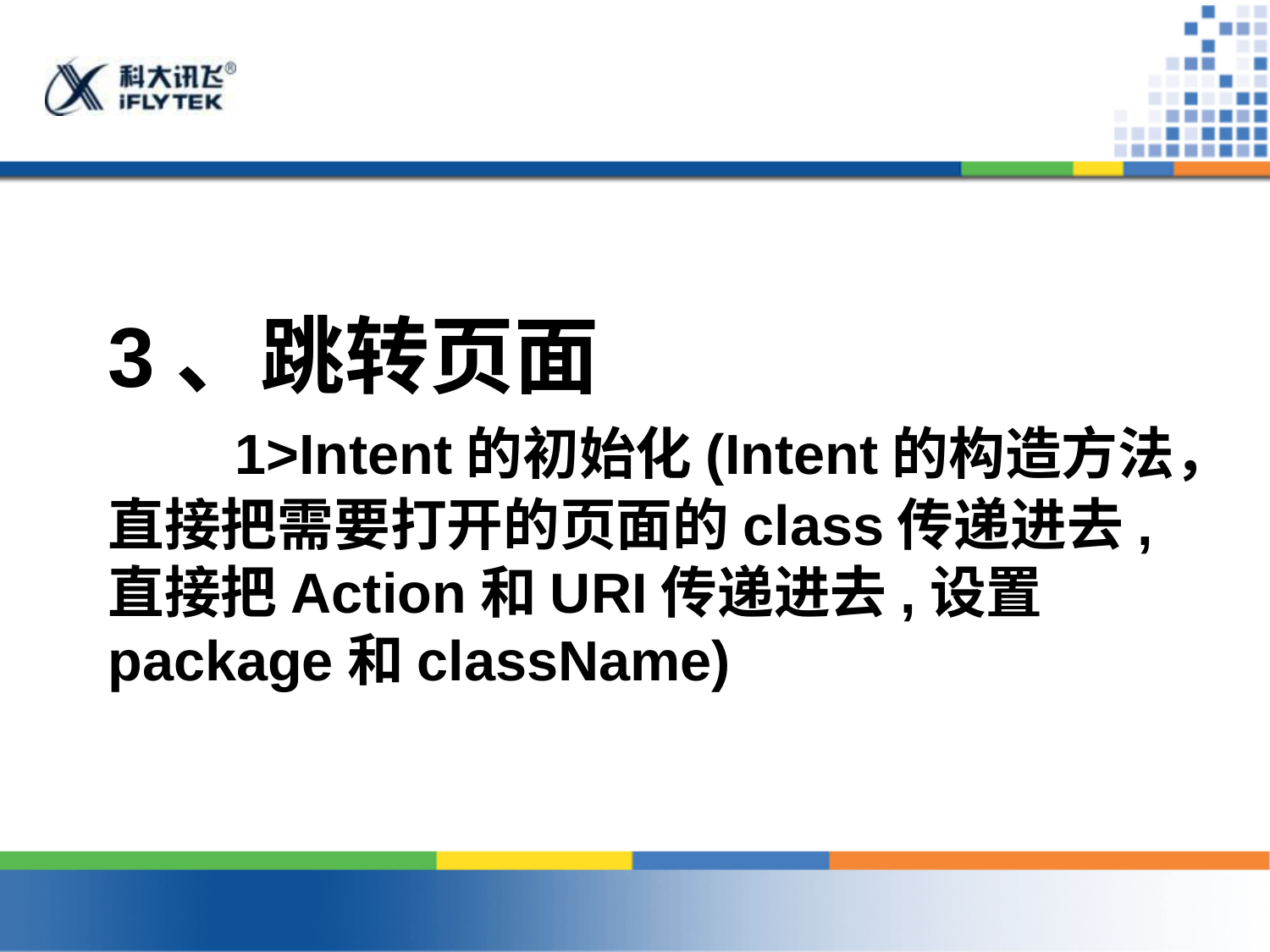

# 3、跳转页面 1>Intent的初始化(Intent的构造方法，直接把需要打开的页面的class传递进去,直接把Action和URI传递进去,设置package和className)